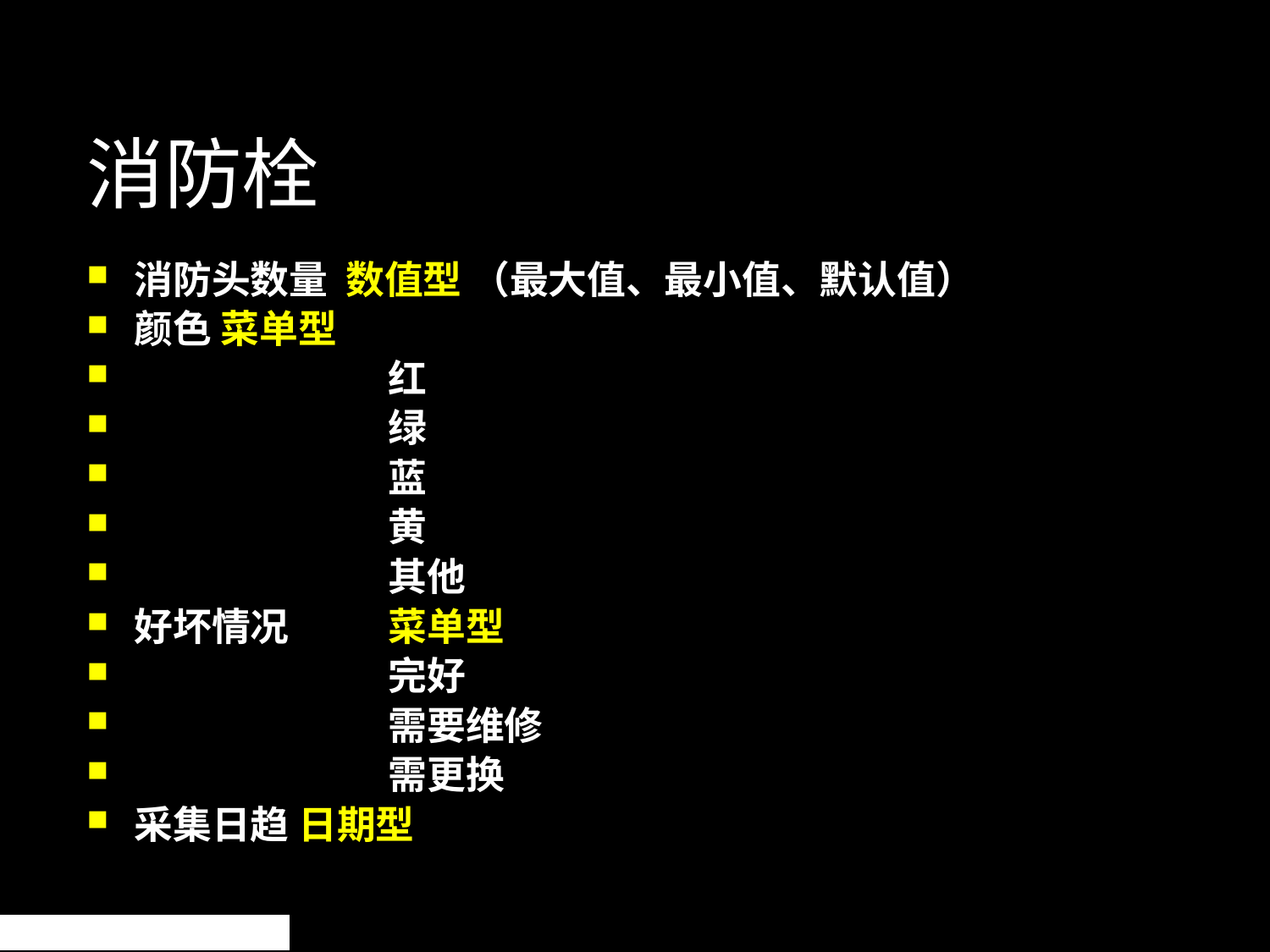

# 消防栓
消防头数量  数值型 （最大值、最小值、默认值）
颜色 菜单型
		红
		绿
		蓝
		黄
		其他
好坏情况	菜单型
		完好
		需要维修
		需更换
采集日趋 日期型